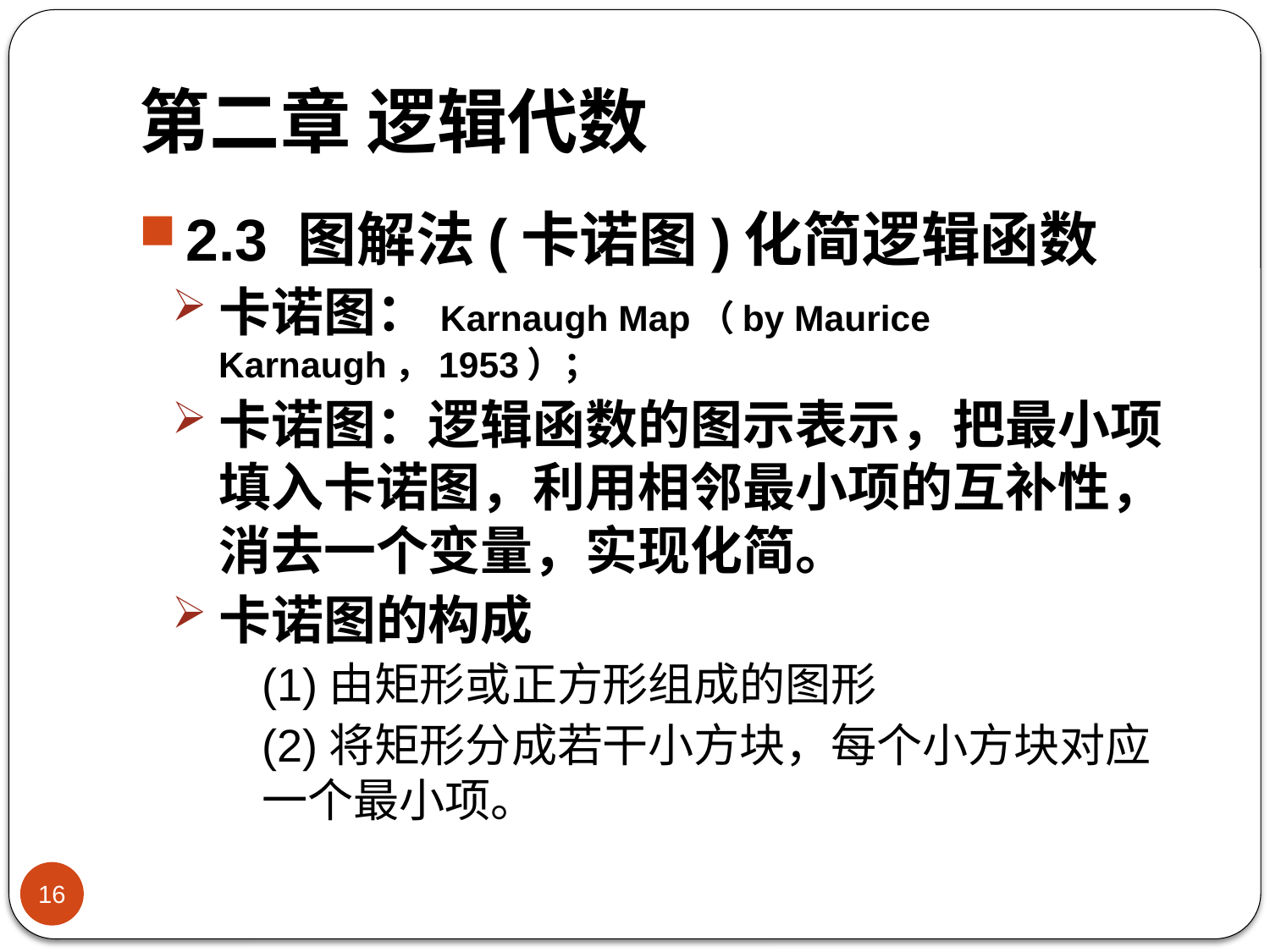

# 第二章 逻辑代数
2.3 图解法(卡诺图)化简逻辑函数
卡诺图：Karnaugh Map（by Maurice Karnaugh，1953）；
卡诺图：逻辑函数的图示表示，把最小项填入卡诺图，利用相邻最小项的互补性，消去一个变量，实现化简。
卡诺图的构成
	(1)由矩形或正方形组成的图形
	(2)将矩形分成若干小方块，每个小方块对应一个最小项。
16